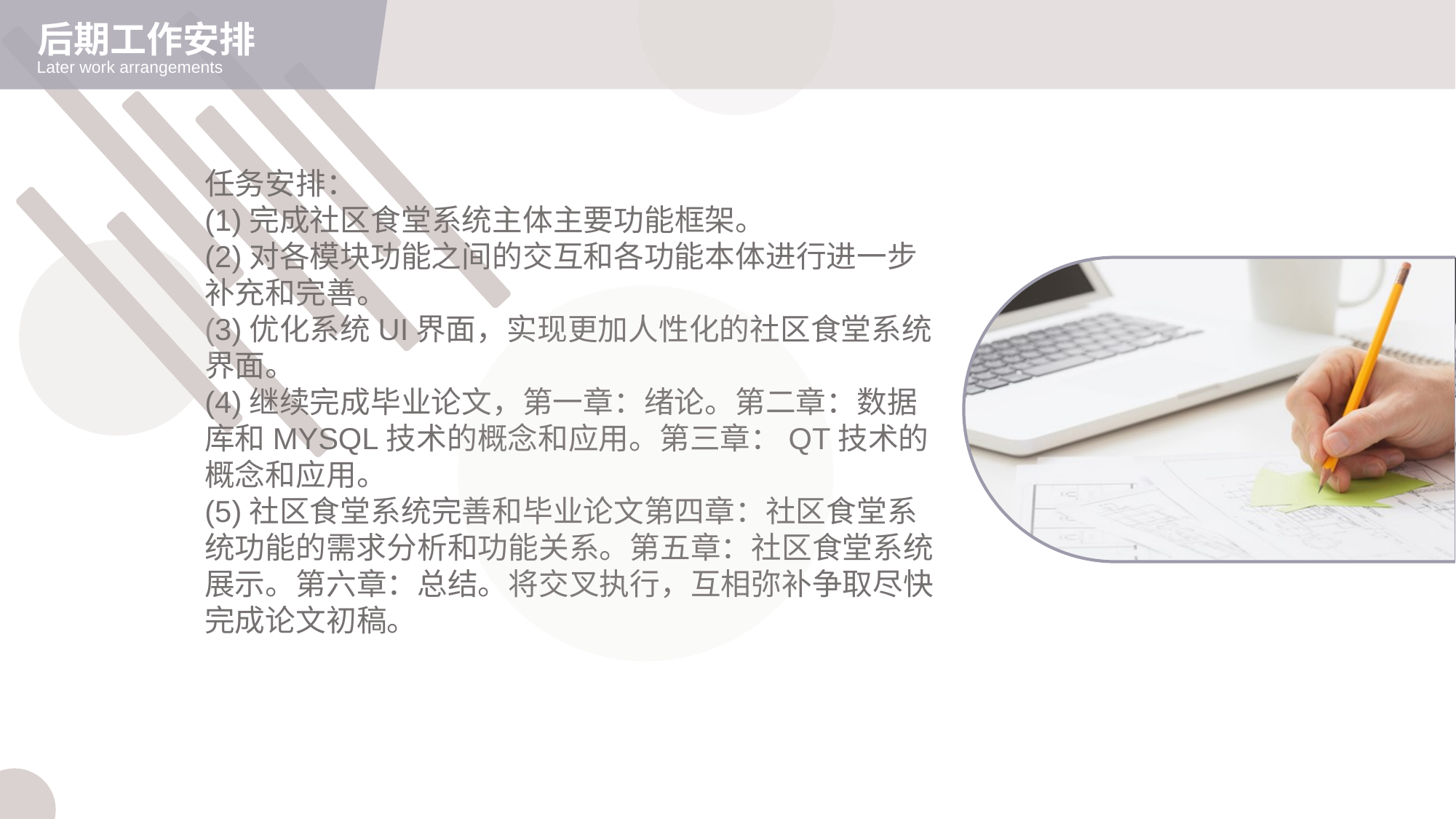

后期工作安排
Later work arrangements

任务安排：
(1)完成社区食堂系统主体主要功能框架。
(2)对各模块功能之间的交互和各功能本体进行进一步补充和完善。
(3)优化系统UI界面，实现更加人性化的社区食堂系统界面。
(4)继续完成毕业论文，第一章：绪论。第二章：数据库和MYSQL技术的概念和应用。第三章：QT技术的概念和应用。
(5)社区食堂系统完善和毕业论文第四章：社区食堂系统功能的需求分析和功能关系。第五章：社区食堂系统展示。第六章：总结。将交叉执行，互相弥补争取尽快完成论文初稿。